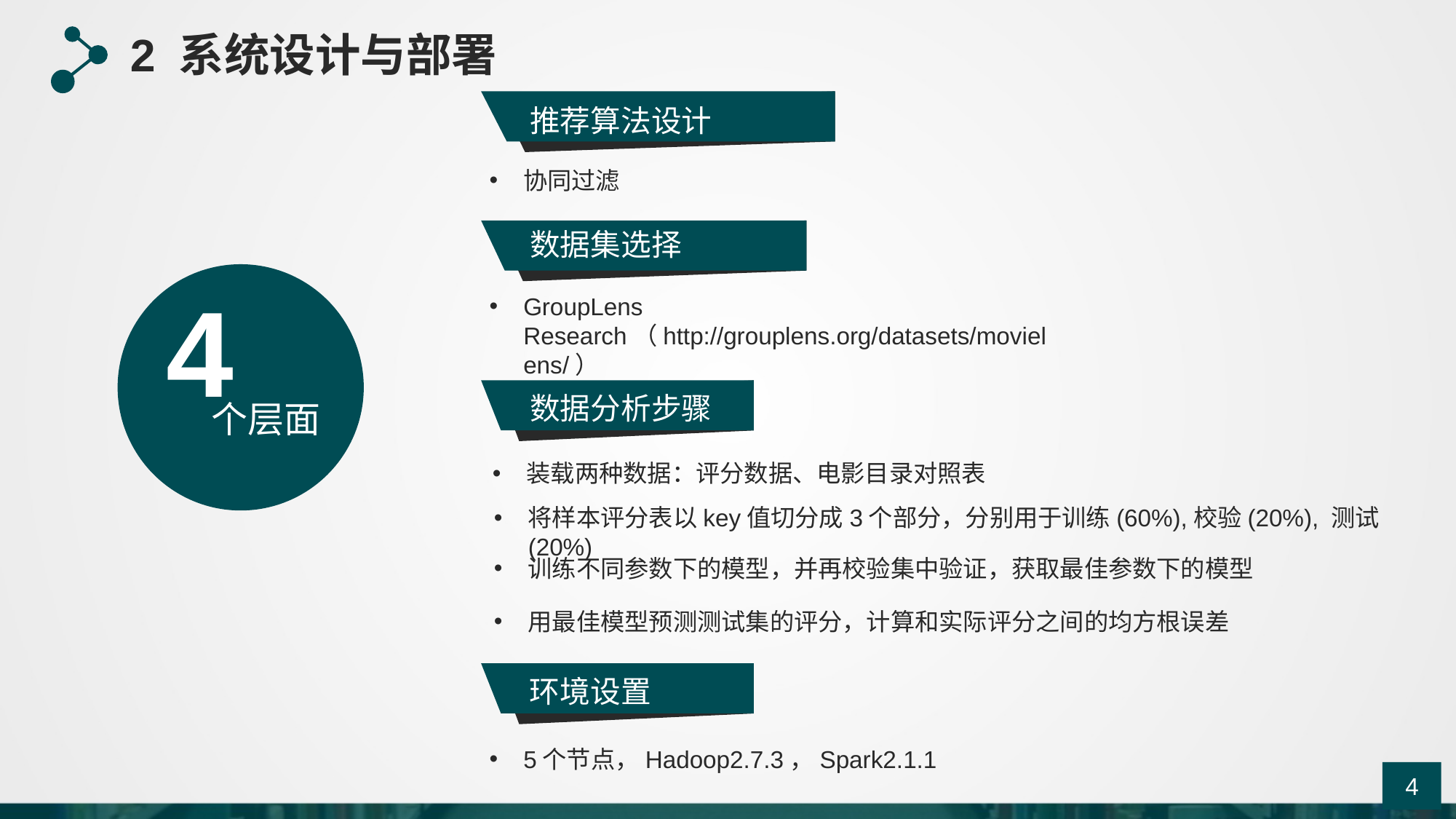

2 系统设计与部署

推荐算法设计
协同过滤
数据集选择

4
GroupLens Research（http://grouplens.org/datasets/movielens/）

数据分析步骤
个层面
装载两种数据：评分数据、电影目录对照表
将样本评分表以key值切分成3个部分，分别用于训练(60%),校验(20%), 测试(20%)
训练不同参数下的模型，并再校验集中验证，获取最佳参数下的模型
用最佳模型预测测试集的评分，计算和实际评分之间的均方根误差

环境设置
5个节点，Hadoop2.7.3，Spark2.1.1